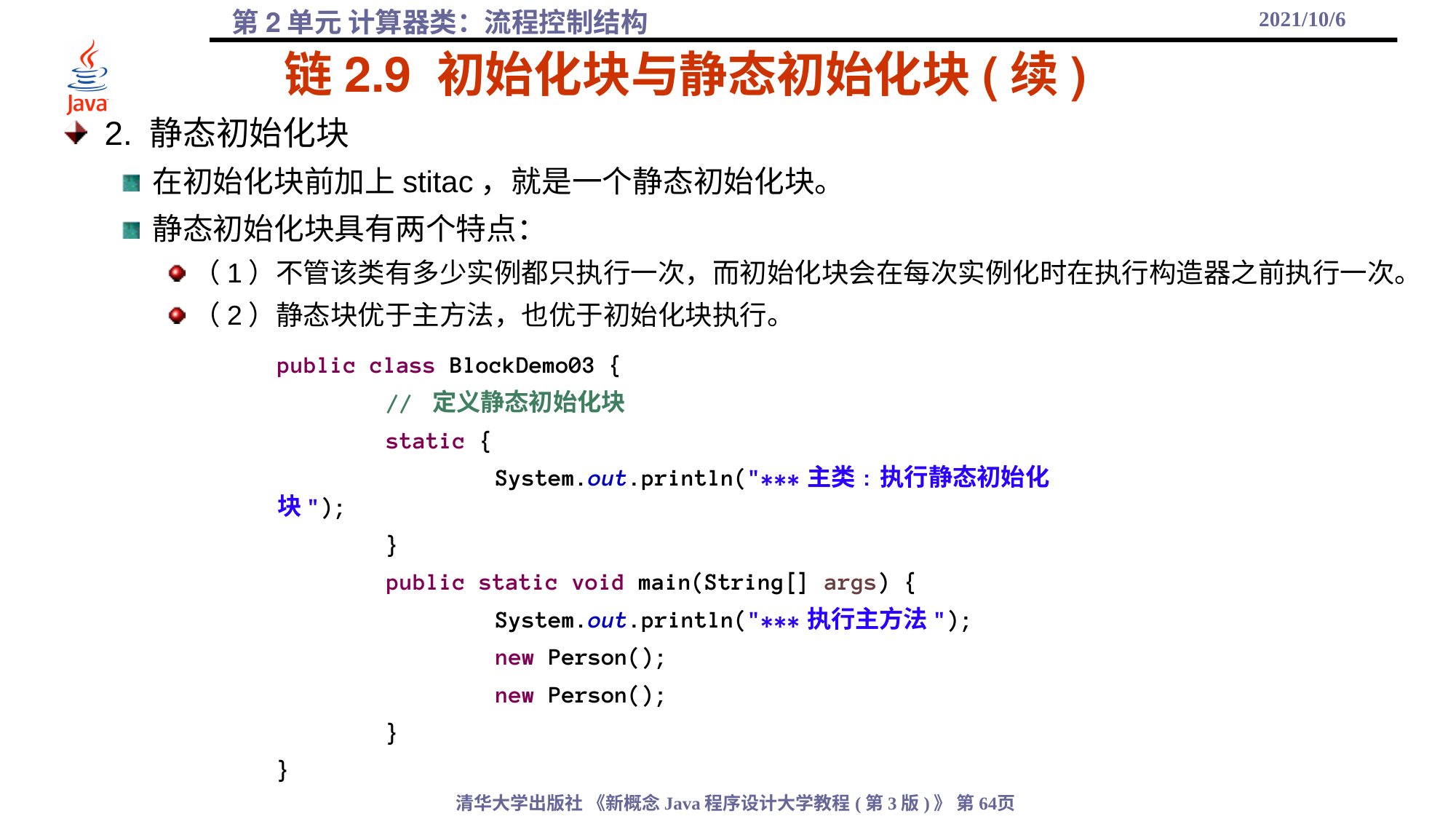

2021/10/6
# 链2.9 初始化块与静态初始化块(续)
2. 静态初始化块
在初始化块前加上stitac，就是一个静态初始化块。
静态初始化块具有两个特点：
（1）不管该类有多少实例都只执行一次，而初始化块会在每次实例化时在执行构造器之前执行一次。
（2）静态块优于主方法，也优于初始化块执行。
public class BlockDemo03 {
	// 定义静态初始化块
	static {
		System.out.println("***主类:执行静态初始化块");
	}
	public static void main(String[] args) {
		System.out.println("***执行主方法");
		new Person();
		new Person();
	}
}